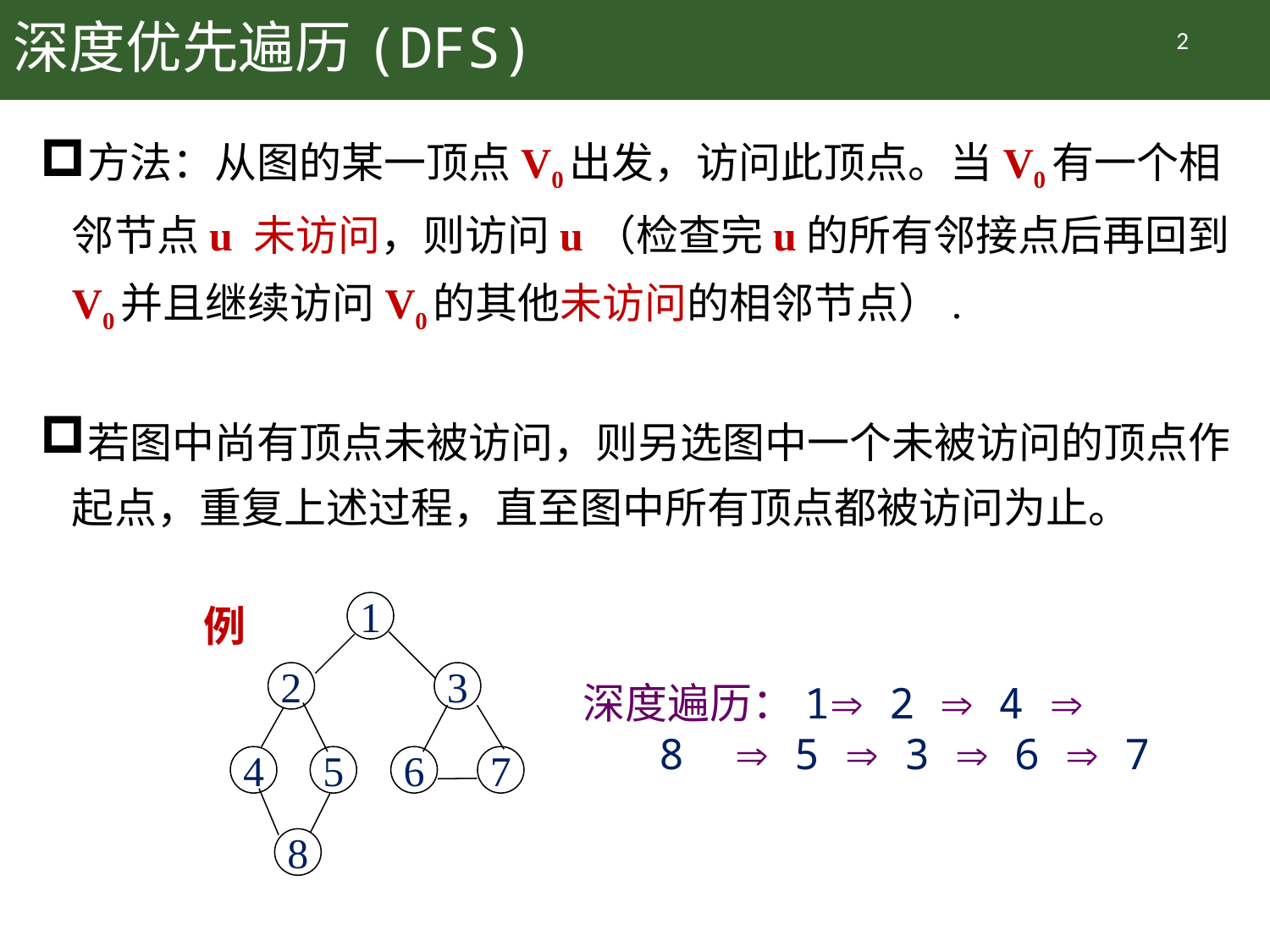

# 深度优先遍历(DFS)
2
方法：从图的某一顶点V0出发，访问此顶点。当V0有一个相邻节点u 未访问，则访问u（检查完u的所有邻接点后再回到V0并且继续访问V0的其他未访问的相邻节点）.

若图中尚有顶点未被访问，则另选图中一个未被访问的顶点作起点，重复上述过程，直至图中所有顶点都被访问为止。

例
1

2
3

4
5
6
7

8
深度遍历：1⇒ 2 ⇒ 4 ⇒
   8  ⇒ 5 ⇒ 3 ⇒ 6 ⇒ 7